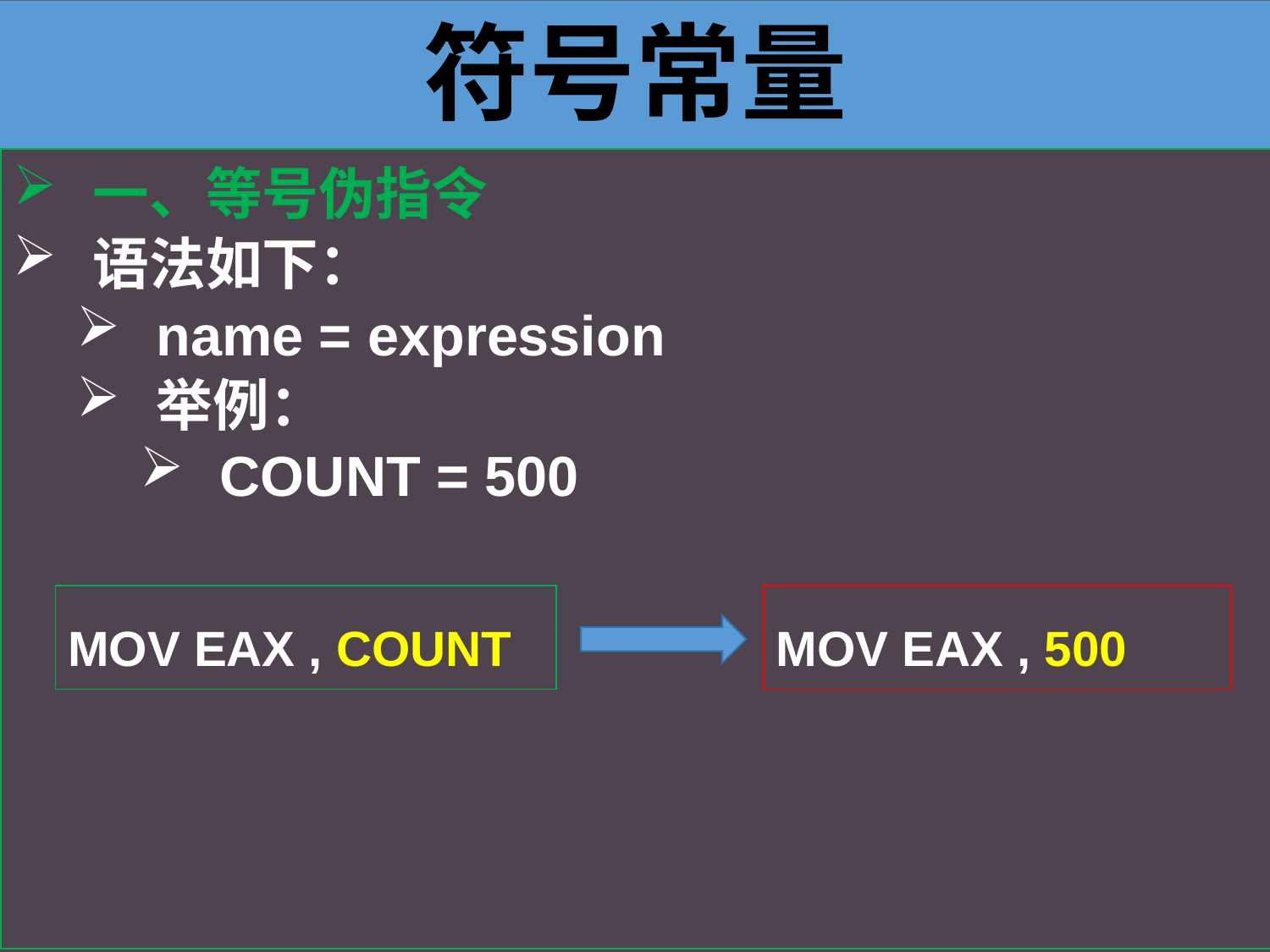

符号常量
一、等号伪指令
语法如下：
name = expression
举例：
COUNT = 500

MOV EAX , COUNT
MOV EAX , 500